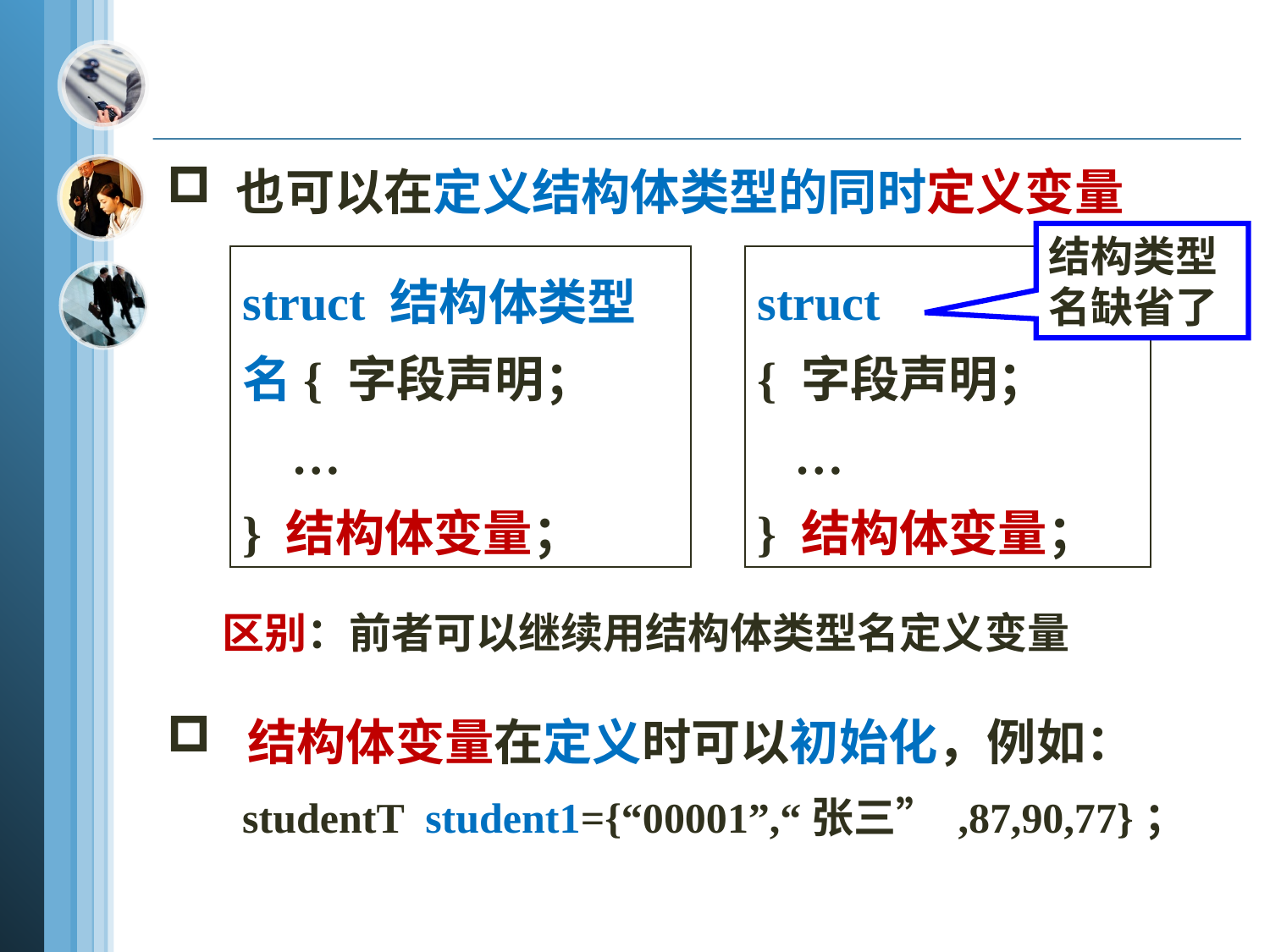

也可以在定义结构体类型的同时定义变量
结构类型名缺省了
struct 结构体类型名{ 字段声明；
    …
} 结构体变量；
struct
{ 字段声明；
   …
} 结构体变量；
区别：前者可以继续用结构体类型名定义变量
  结构体变量在定义时可以初始化，例如：
studentT  student1={“00001”,“张三” ,87,90,77}；